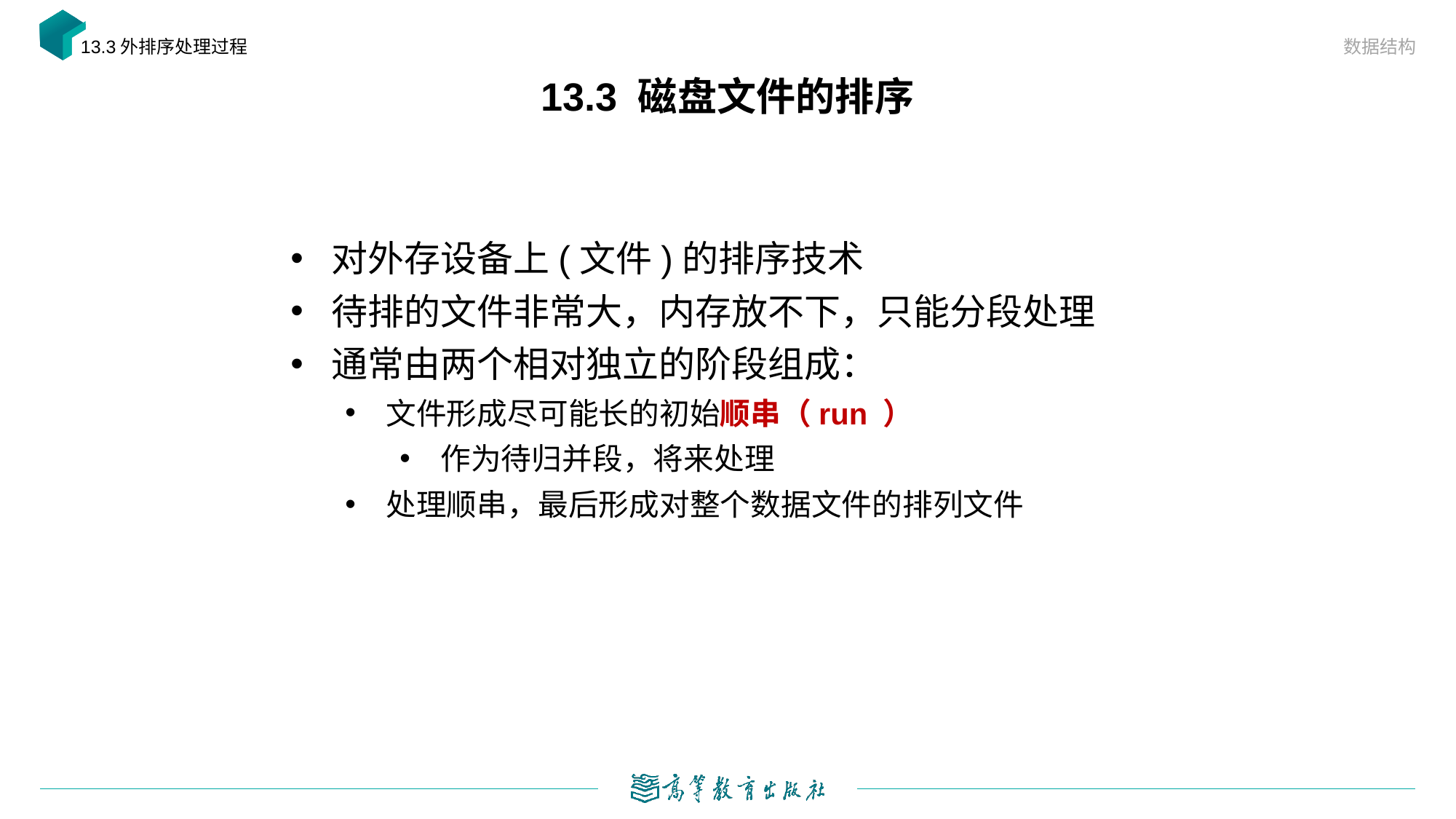

数据结构
13.3外排序处理过程
# 13.3 磁盘文件的排序
对外存设备上(文件)的排序技术
待排的文件非常大，内存放不下，只能分段处理
通常由两个相对独立的阶段组成：
文件形成尽可能长的初始顺串（run ）
作为待归并段，将来处理
处理顺串，最后形成对整个数据文件的排列文件